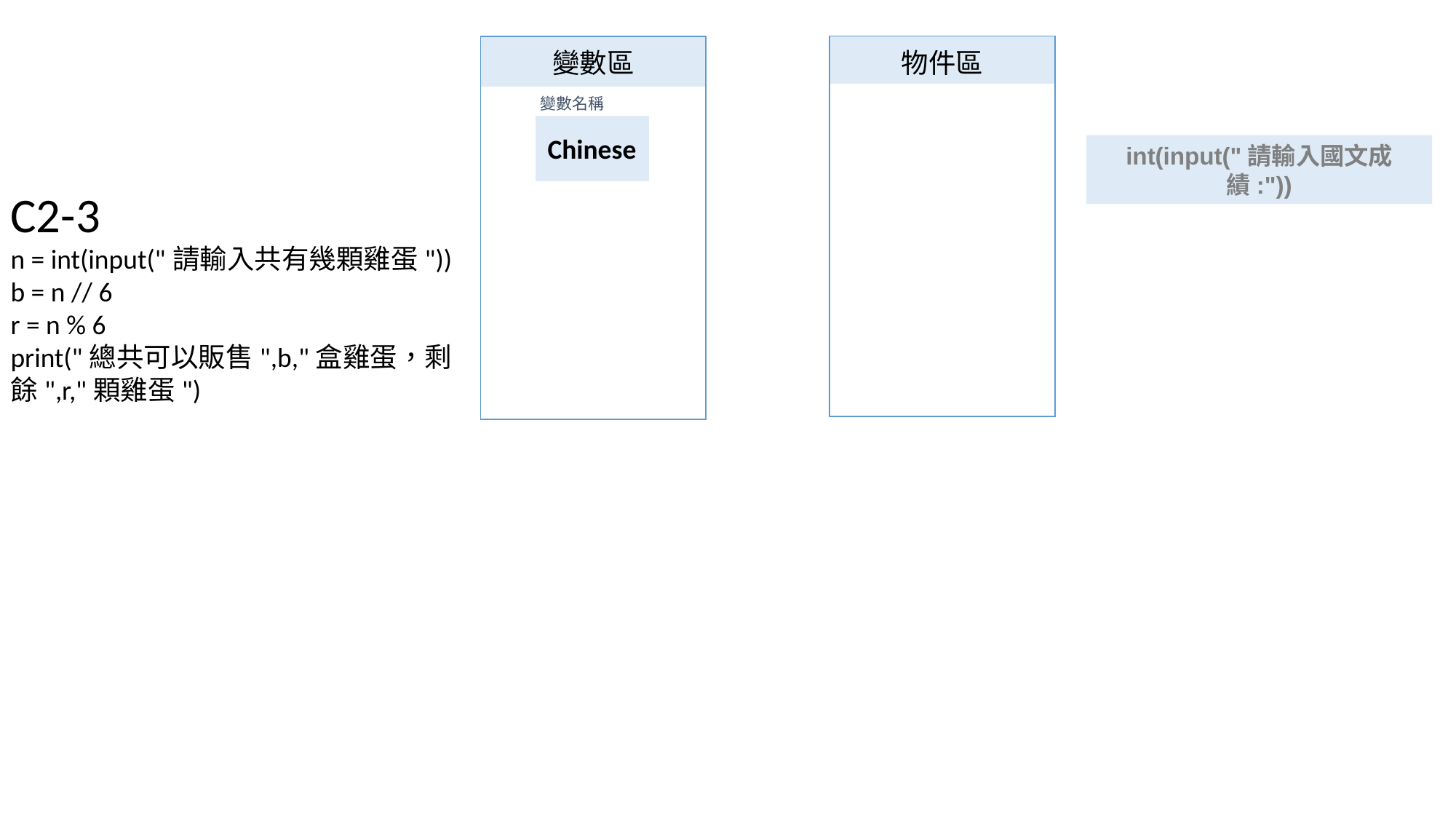

| 物件區 |
| --- |
|  |
| 變數區 |
| --- |
|  |
變數名稱
Chinese
int(input("請輸入國文成績:"))
C2-3
n = int(input("請輸入共有幾顆雞蛋"))
b = n // 6
r = n % 6
print("總共可以販售",b,"盒雞蛋，剩餘",r,"顆雞蛋")